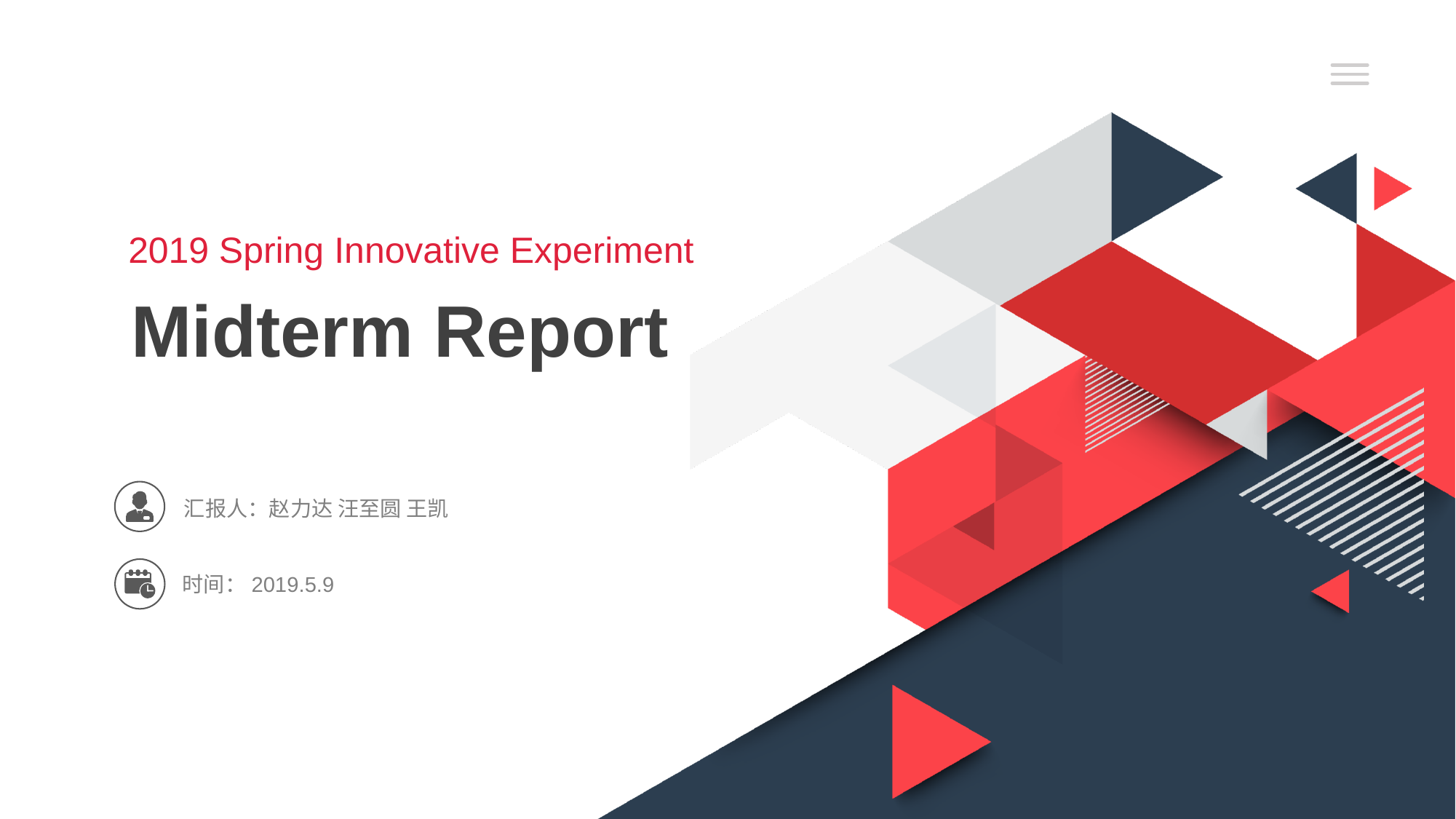

2019 Spring Innovative Experiment
Midterm Report

汇报人：赵力达 汪至圆 王凯

时间：2019.5.9